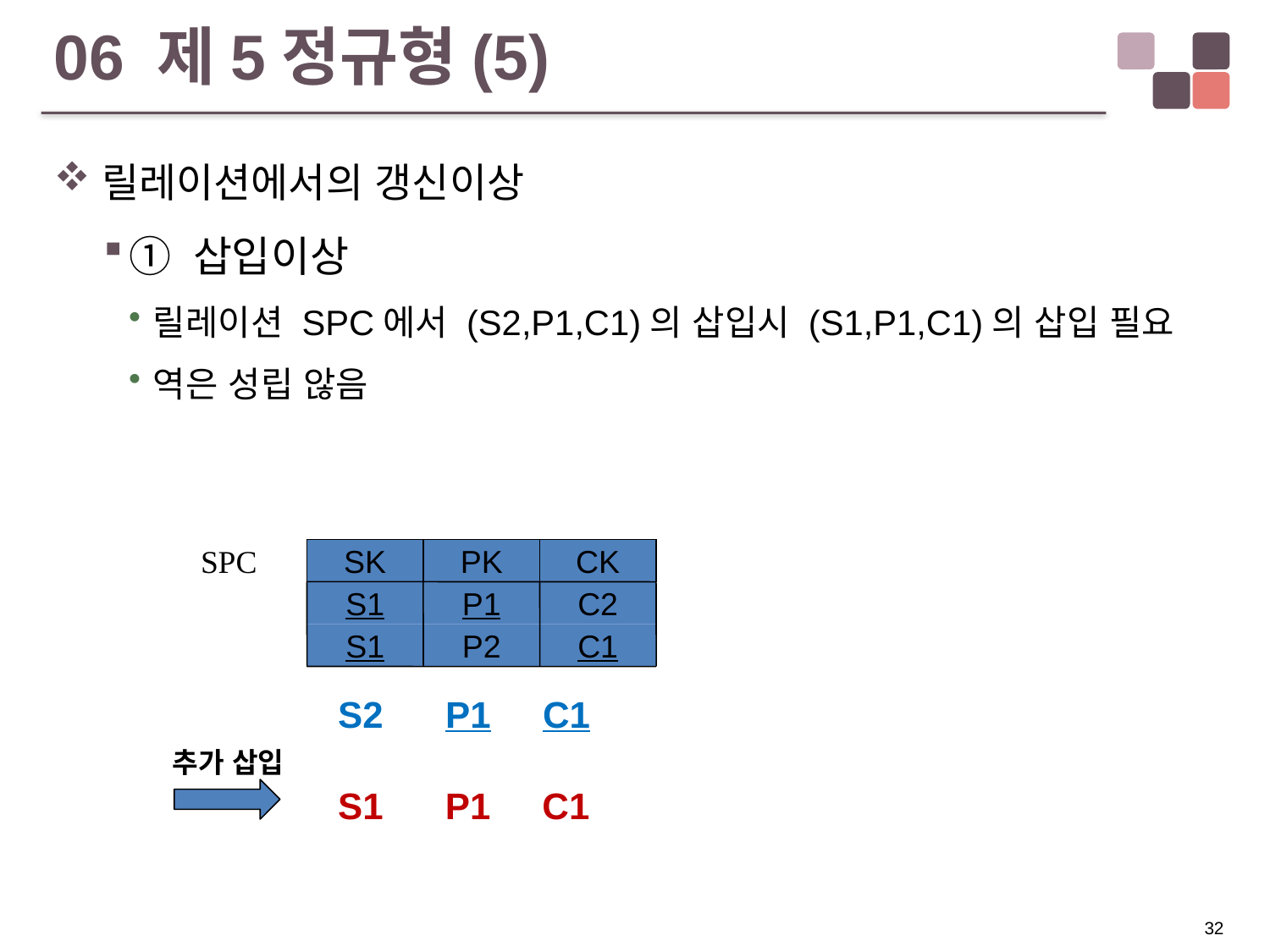

# 06 제5정규형(5)

릴레이션에서의 갱신이상
① 삽입이상
릴레이션 SPC에서 (S2,P1,C1)의 삽입시 (S1,P1,C1)의 삽입 필요
역은 성립 않음
SPC
SK
PK
CK
S1

P1

C2

S1
P2
C1

   S2      P1     C1
추가 삽입
   S1      P1     C1